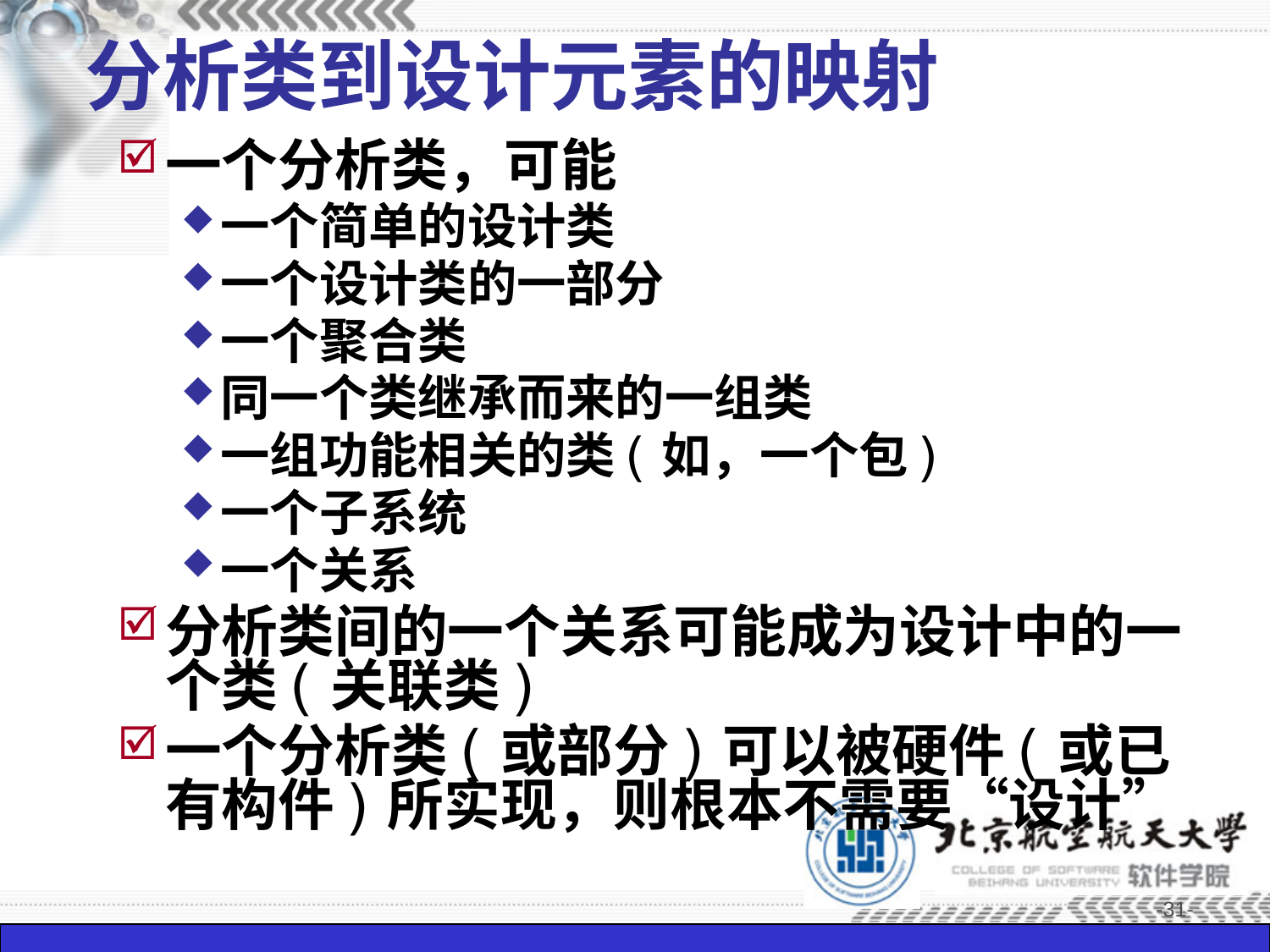

# 分析类到设计元素的映射
一个分析类，可能
一个简单的设计类
一个设计类的一部分
一个聚合类
同一个类继承而来的一组类
一组功能相关的类(如，一个包)
一个子系统
一个关系
分析类间的一个关系可能成为设计中的一个类(关联类)
一个分析类(或部分)可以被硬件(或已有构件)所实现，则根本不需要“设计”
-31-